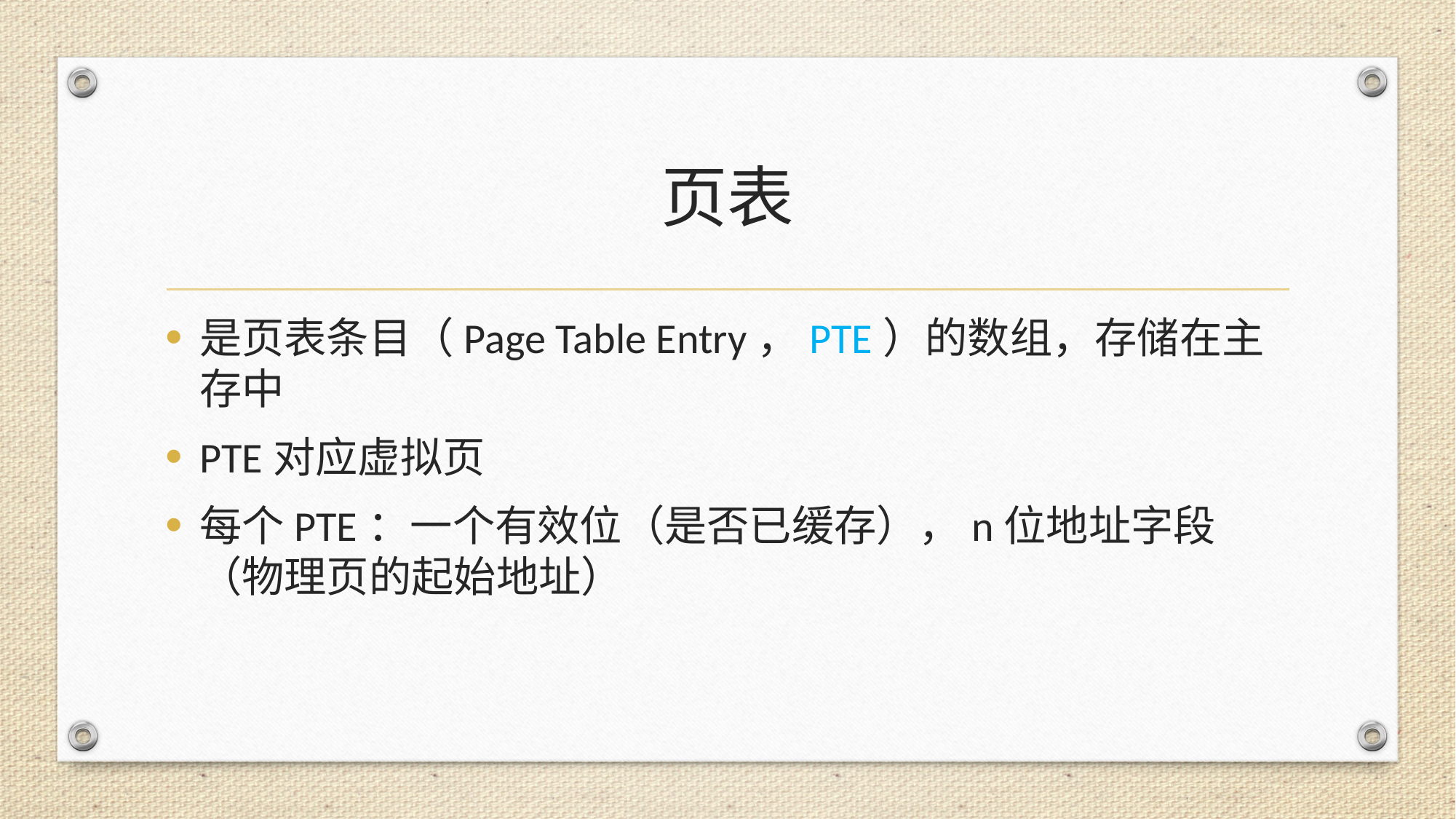

# 页表
是页表条目（Page Table Entry，PTE）的数组，存储在主存中
PTE对应虚拟页
每个PTE：一个有效位（是否已缓存），n位地址字段（物理页的起始地址）